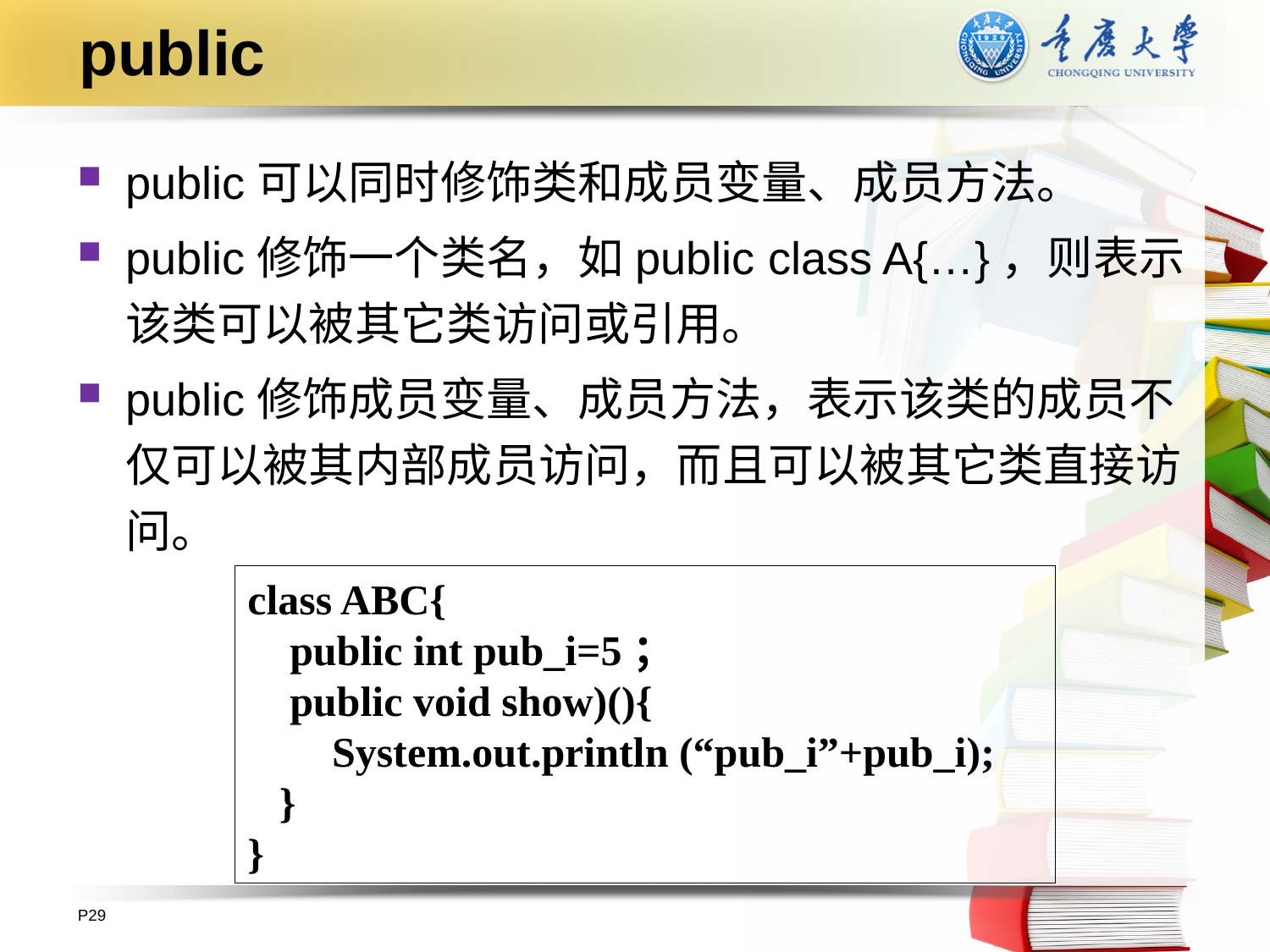

# public
public可以同时修饰类和成员变量、成员方法。
public修饰一个类名，如public class A{…}，则表示该类可以被其它类访问或引用。
public修饰成员变量、成员方法，表示该类的成员不仅可以被其内部成员访问，而且可以被其它类直接访问。

class ABC{
    public int pub_i=5；
    public void show)(){
        System.out.println (“pub_i”+pub_i);
   }
}
P29